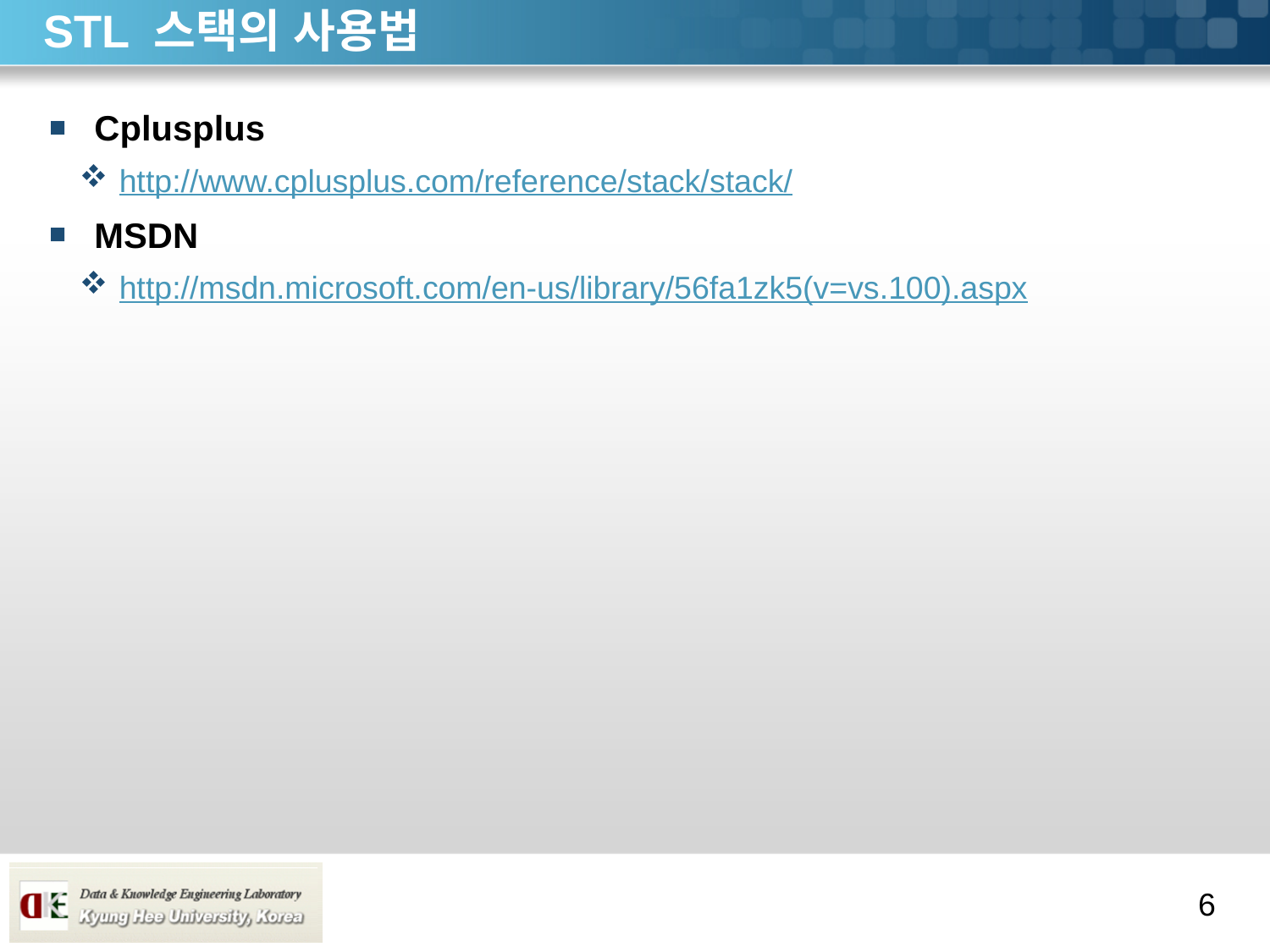

# STL 스택의 사용법
Cplusplus
http://www.cplusplus.com/reference/stack/stack/
MSDN
http://msdn.microsoft.com/en-us/library/56fa1zk5(v=vs.100).aspx